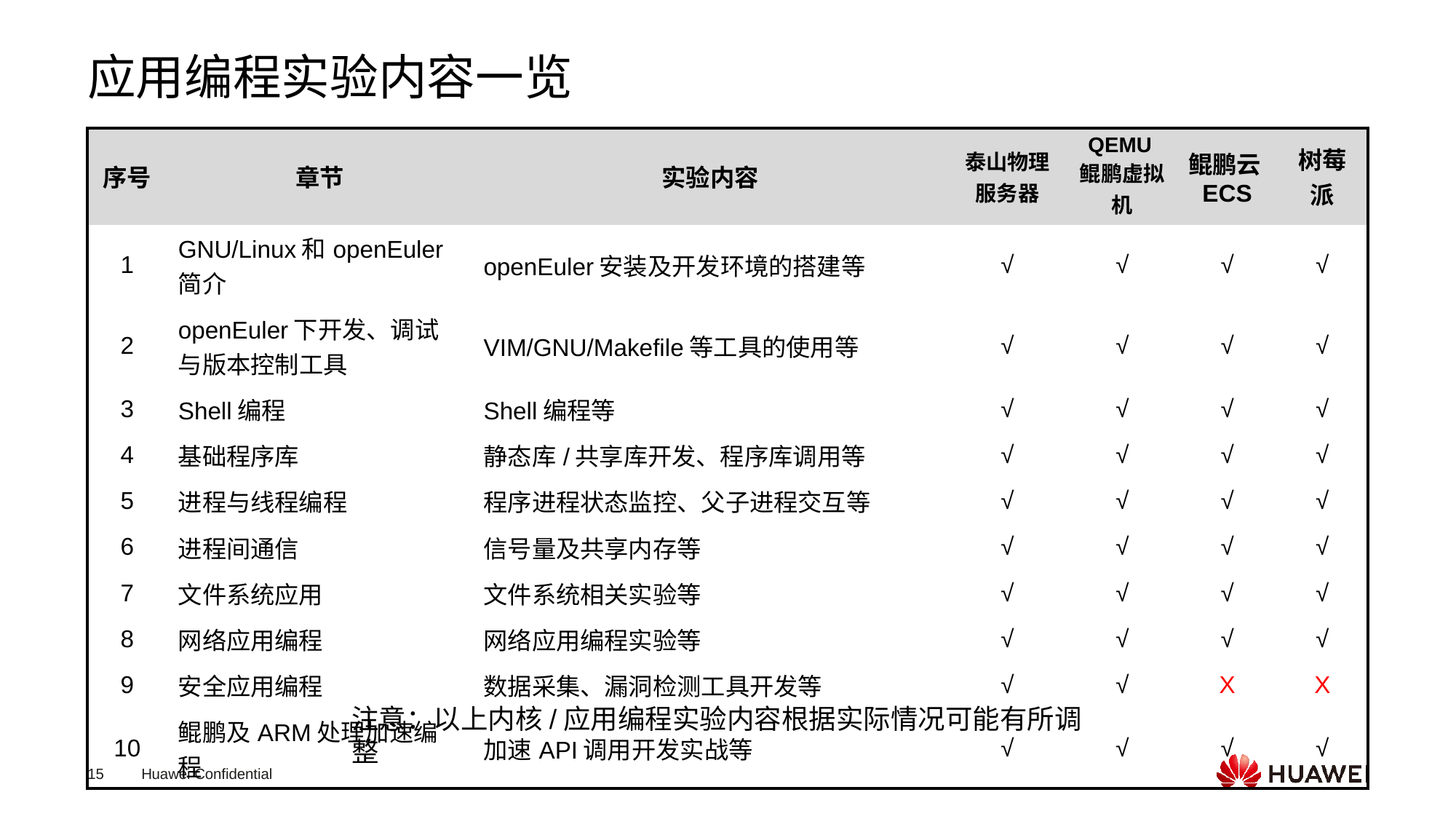

# 应用编程实验内容一览
| 序号 | 章节 | 实验内容 | 泰山物理服务器 | QEMU鲲鹏虚拟机 | 鲲鹏云ECS | 树莓派 |
| --- | --- | --- | --- | --- | --- | --- |
| 1 | GNU/Linux和openEuler简介 | openEuler安装及开发环境的搭建等 | √ | √ | √ | √ |
| 2 | openEuler下开发、调试与版本控制工具 | VIM/GNU/Makefile等工具的使用等 | √ | √ | √ | √ |
| 3 | Shell编程 | Shell编程等 | √ | √ | √ | √ |
| 4 | 基础程序库 | 静态库/共享库开发、程序库调用等 | √ | √ | √ | √ |
| 5 | 进程与线程编程 | 程序进程状态监控、父子进程交互等 | √ | √ | √ | √ |
| 6 | 进程间通信 | 信号量及共享内存等 | √ | √ | √ | √ |
| 7 | 文件系统应用 | 文件系统相关实验等 | √ | √ | √ | √ |
| 8 | 网络应用编程 | 网络应用编程实验等 | √ | √ | √ | √ |
| 9 | 安全应用编程 | 数据采集、漏洞检测工具开发等 | √ | √ | X | X |
| 10 | 鲲鹏及ARM处理加速编程 | 加速API调用开发实战等 | √ | √ | √ | √ |
注意：以上内核/应用编程实验内容根据实际情况可能有所调整